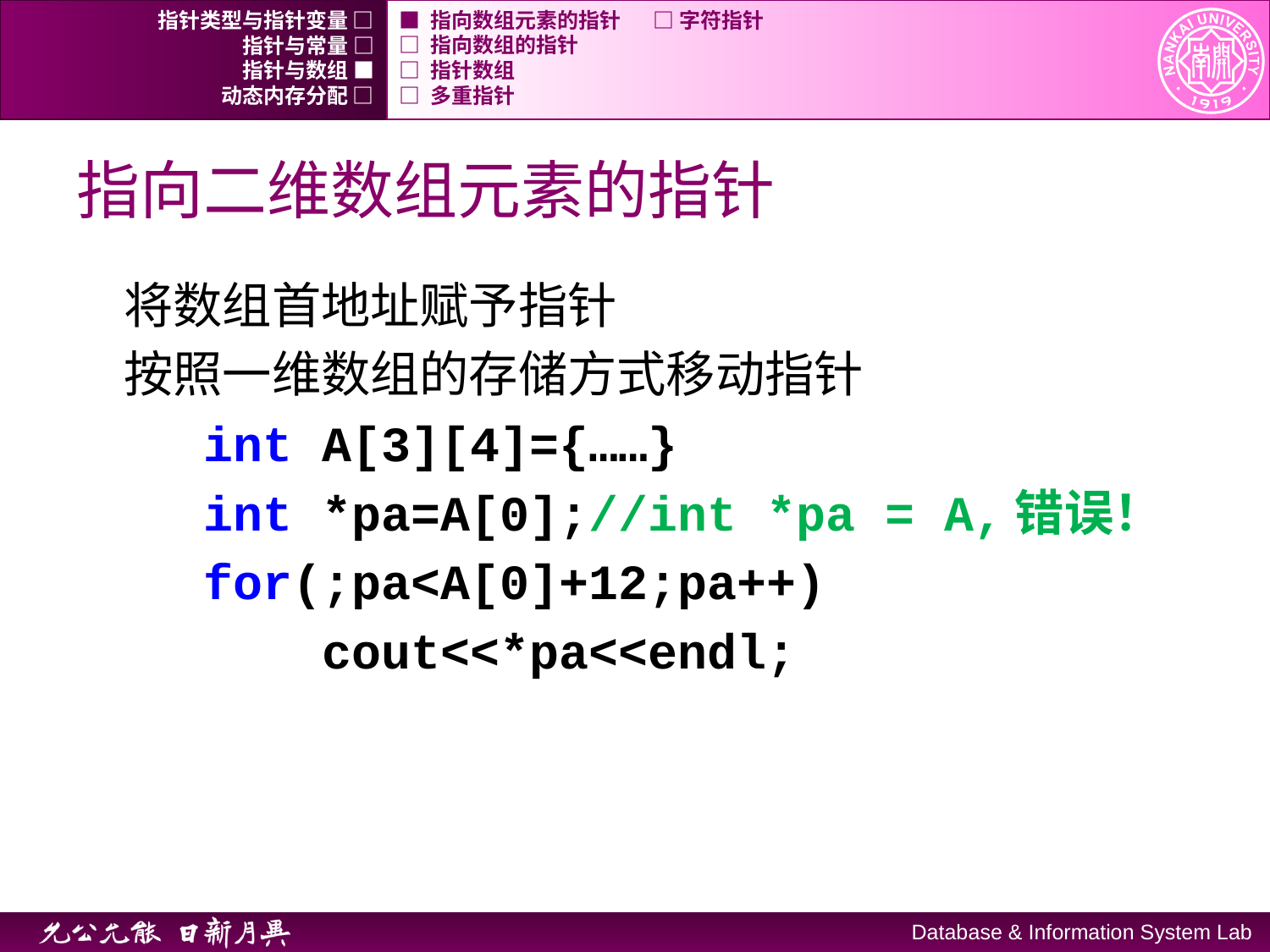

指针类型与指针变量 □
■ 指向数组元素的指针	□ 字符指针
指针与常量 □
□ 指向数组的指针
指针与数组 ■
□ 指针数组
动态内存分配 □
□ 多重指针
# 指向二维数组元素的指针
将数组首地址赋予指针
按照一维数组的存储方式移动指针
int A[3][4]={……}
int *pa=A[0];//int *pa = A,错误！
for(;pa<A[0]+12;pa++)
    cout<<*pa<<endl;